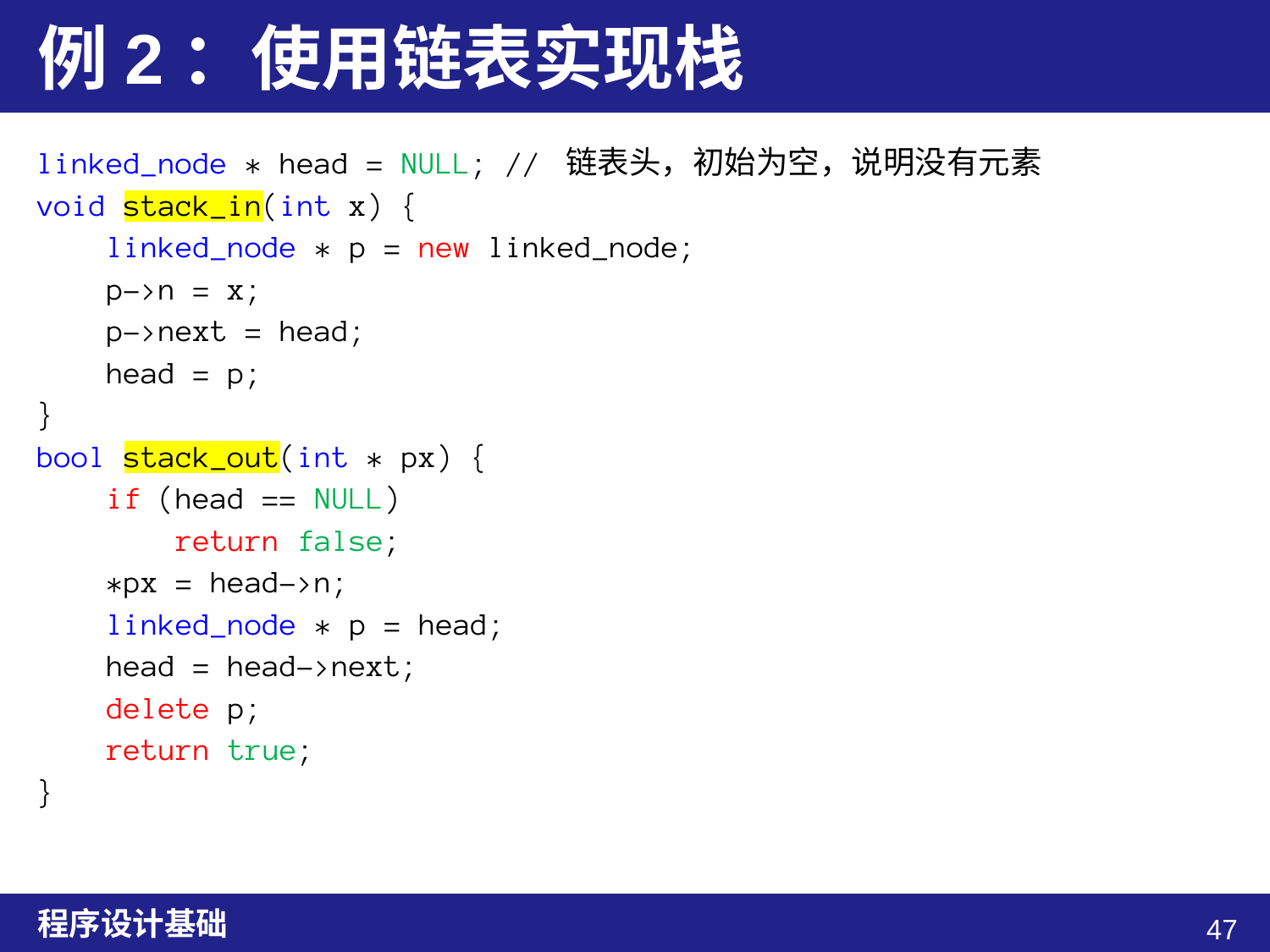

# 例2：使用链表实现栈
linked_node * head = NULL; // 链表头，初始为空，说明没有元素
void stack_in(int x) {
    linked_node * p = new linked_node;
    p->n = x;
    p->next = head;
    head = p;
}
bool stack_out(int * px) {
    if (head == NULL)
        return false;
    *px = head->n;
    linked_node * p = head;
    head = head->next;
    delete p;
    return true;
}